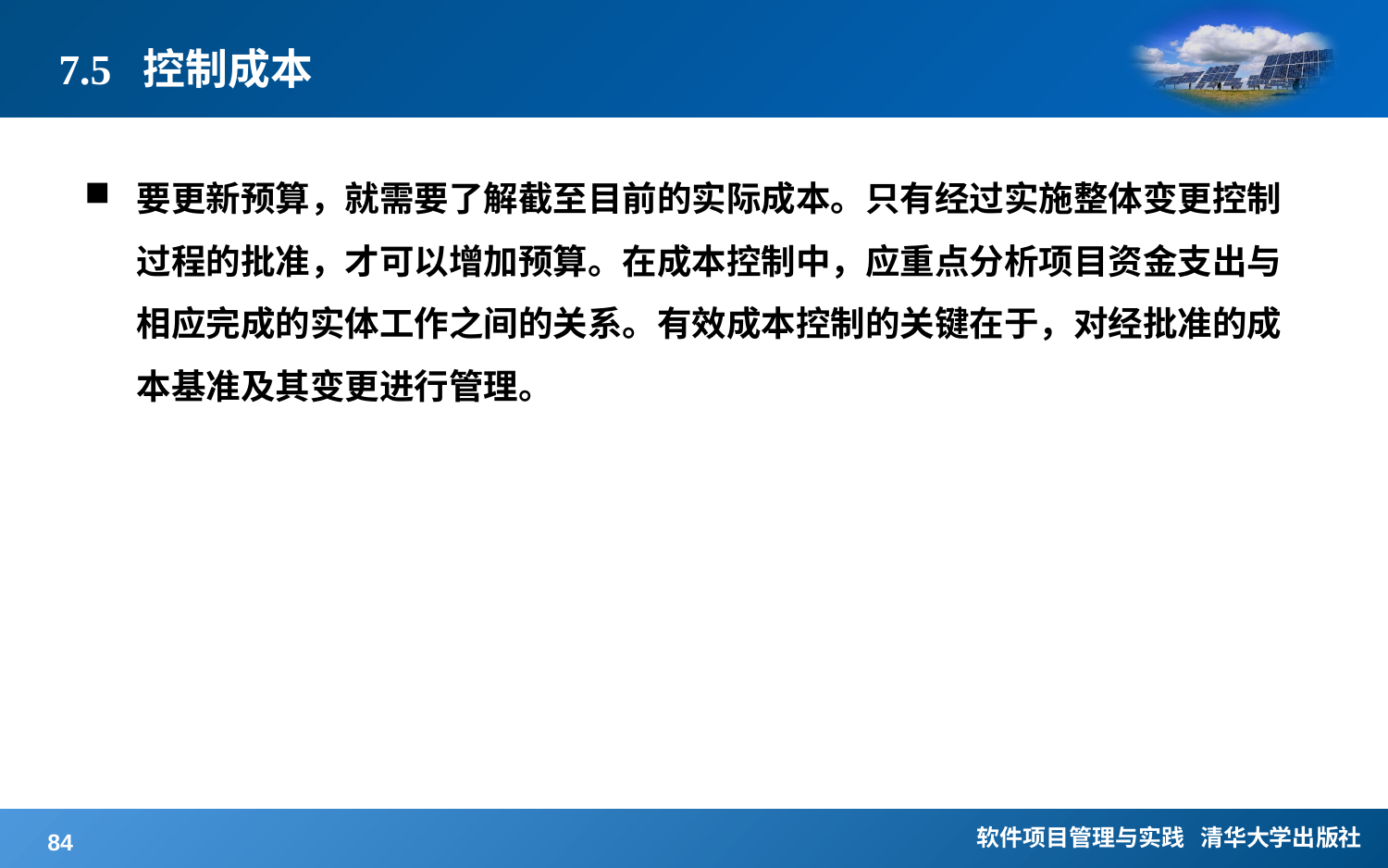

# 7.5  控制成本
要更新预算，就需要了解截至目前的实际成本。只有经过实施整体变更控制过程的批准，才可以增加预算。在成本控制中，应重点分析项目资金支出与相应完成的实体工作之间的关系。有效成本控制的关键在于，对经批准的成本基准及其变更进行管理。